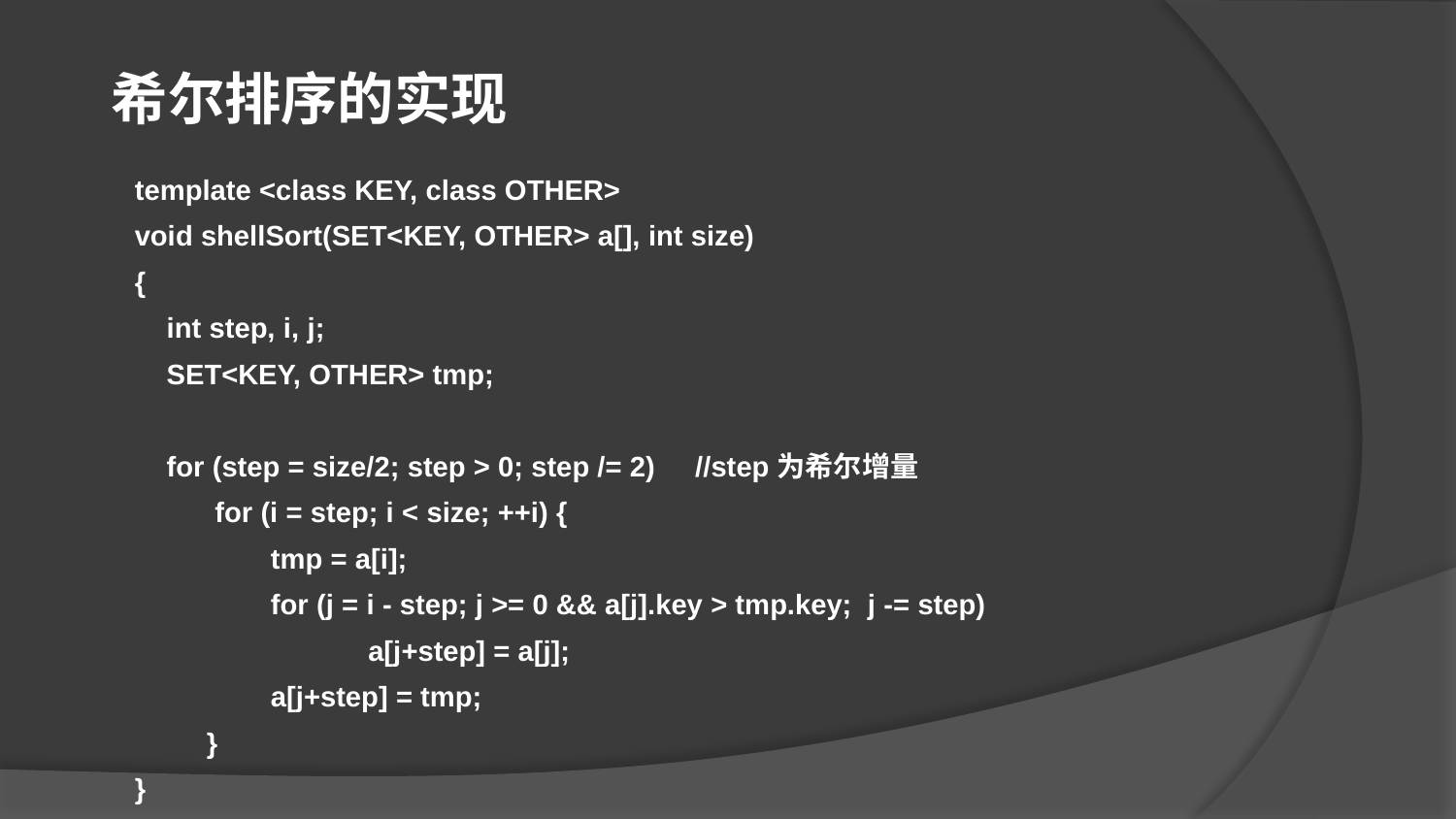

希尔排序的实现
template <class KEY, class OTHER>
void shellSort(SET<KEY, OTHER> a[], int size)
{
    int step, i, j;
    SET<KEY, OTHER> tmp;

    for (step = size/2; step > 0; step /= 2)     //step为希尔增量
          for (i = step; i < size; ++i) {
                 tmp = a[i];
                 for (j = i - step; j >= 0 && a[j].key > tmp.key;  j -= step)
	           a[j+step] = a[j];
                 a[j+step] = tmp;
         }
}